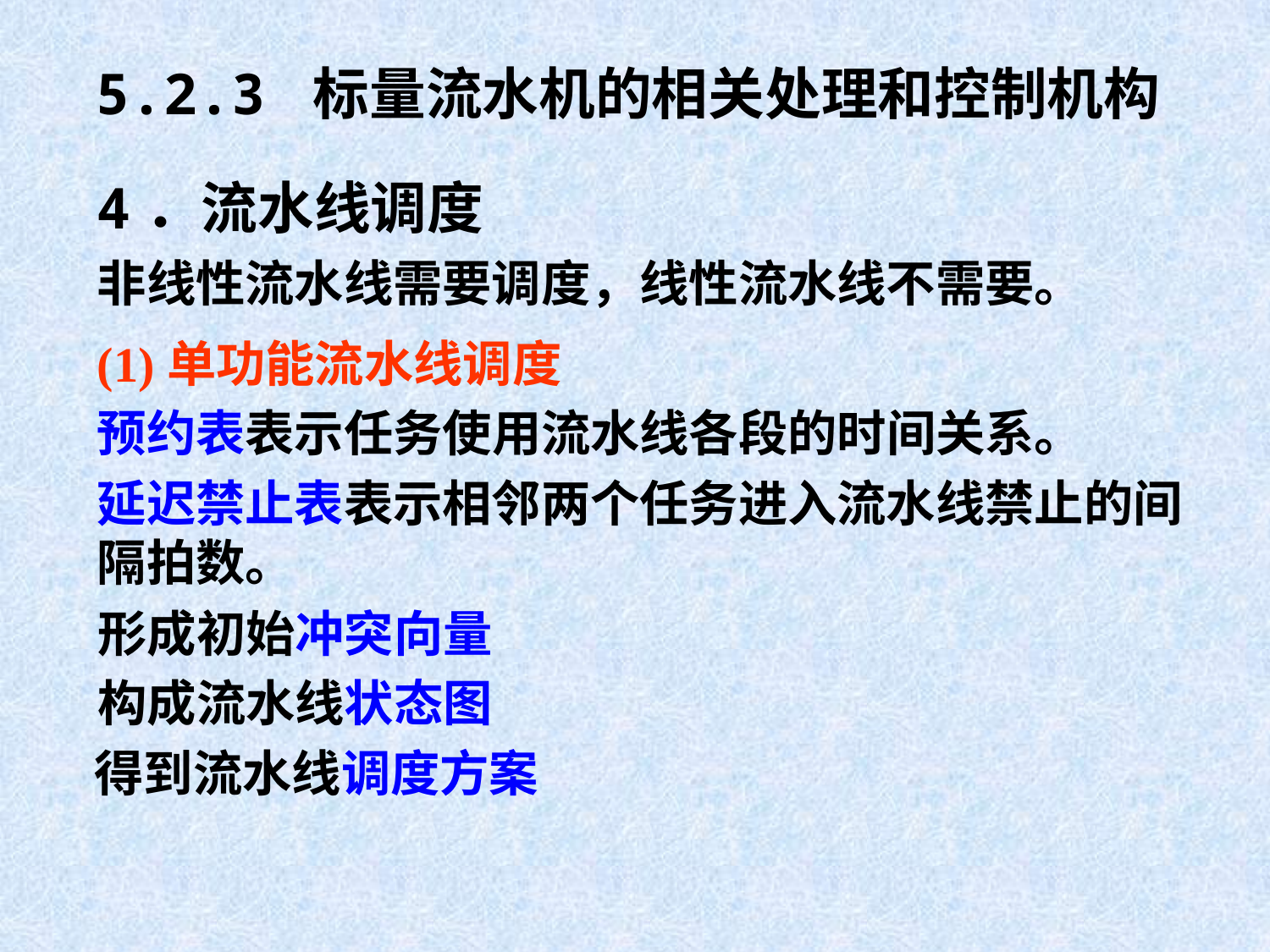

5.2.3 标量流水机的相关处理和控制机构
4．流水线调度
非线性流水线需要调度，线性流水线不需要。
(1)单功能流水线调度
预约表表示任务使用流水线各段的时间关系。
延迟禁止表表示相邻两个任务进入流水线禁止的间隔拍数。
形成初始冲突向量
构成流水线状态图
得到流水线调度方案